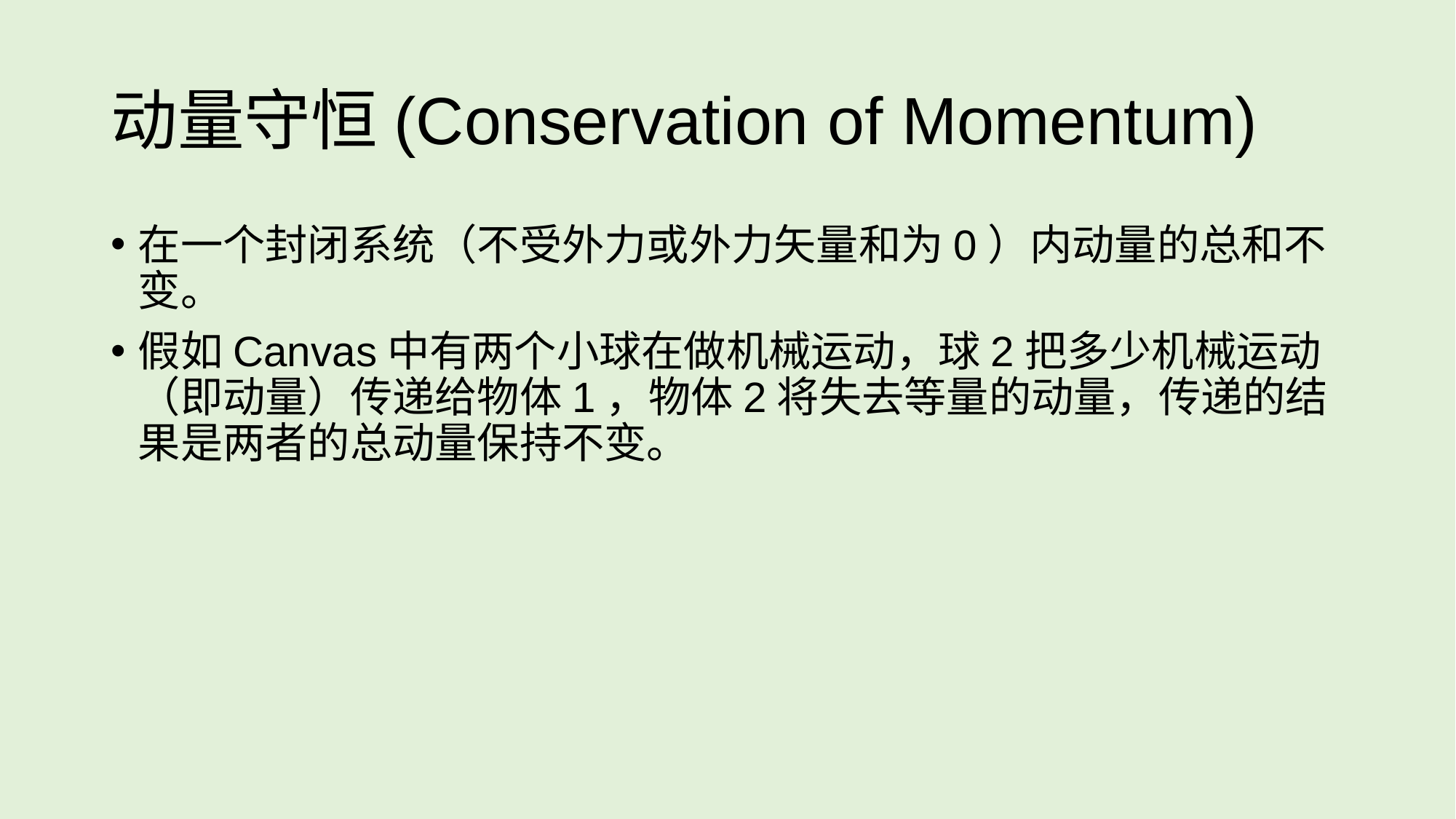

# 动量守恒(Conservation of Momentum)
在一个封闭系统（不受外力或外力矢量和为0）内动量的总和不变。
假如Canvas中有两个小球在做机械运动，球2把多少机械运动（即动量）传递给物体1，物体2将失去等量的动量，传递的结果是两者的总动量保持不变。